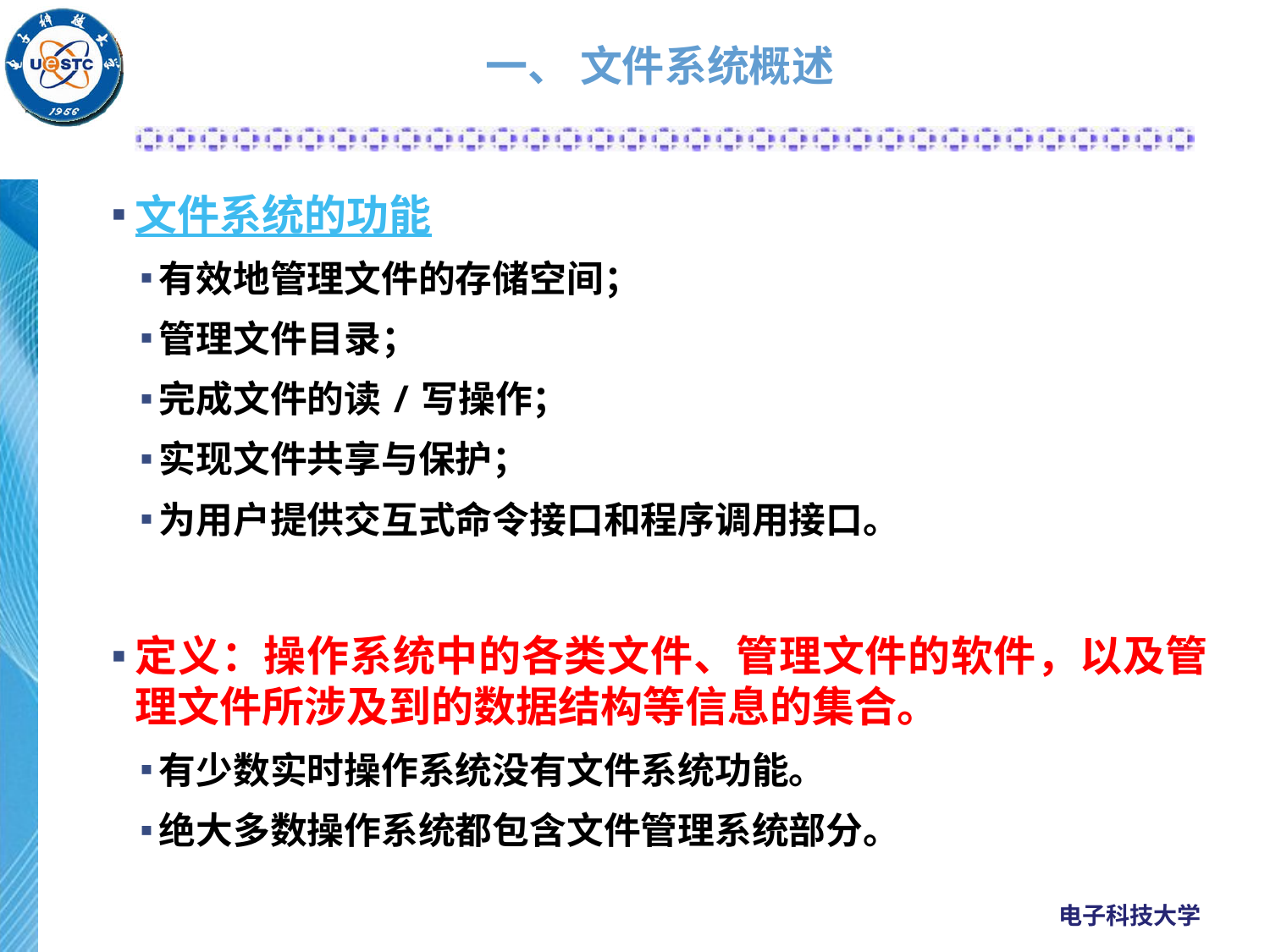

# 一、 文件系统概述
文件系统的功能
有效地管理文件的存储空间；
管理文件目录；
完成文件的读/写操作；
实现文件共享与保护；
为用户提供交互式命令接口和程序调用接口。

定义：操作系统中的各类文件、管理文件的软件，以及管理文件所涉及到的数据结构等信息的集合。
有少数实时操作系统没有文件系统功能。
绝大多数操作系统都包含文件管理系统部分。